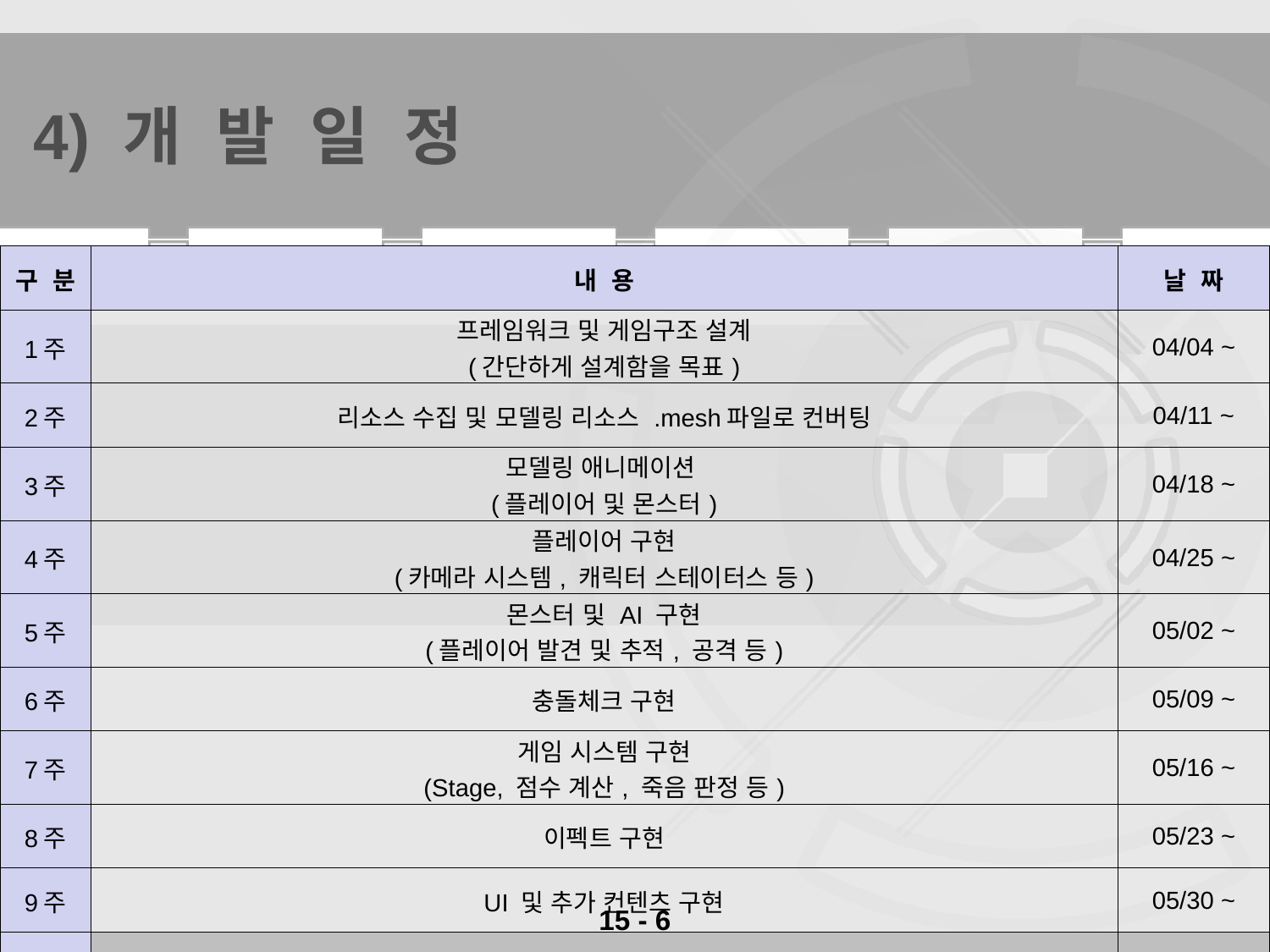

# 4) 개  발  일  정
| 구 분 | 내 용 | 날 짜 |
| --- | --- | --- |
| 1주 | 프레임워크 및 게임구조 설계 (간단하게 설계함을 목표) | 04/04 ~ |
| 2주 | 리소스 수집 및 모델링 리소스 .mesh파일로 컨버팅 | 04/11 ~ |
| 3주 | 모델링 애니메이션 (플레이어 및 몬스터) | 04/18 ~ |
| 4주 | 플레이어 구현 (카메라 시스템, 캐릭터 스테이터스 등) | 04/25 ~ |
| 5주 | 몬스터 및 AI 구현 (플레이어 발견 및 추적, 공격 등) | 05/02 ~ |
| 6주 | 충돌체크 구현 | 05/09 ~ |
| 7주 | 게임 시스템 구현 (Stage, 점수 계산, 죽음 판정 등) | 05/16 ~ |
| 8주 | 이펙트 구현 | 05/23 ~ |
| 9주 | UI 및 추가 컨텐츠 구현 | 05/30 ~ |
| 10주 | 최적화 및 최종 밸런스 조정, 최종 테스트 후 배포판 제작 | 06/06 ~ |
6